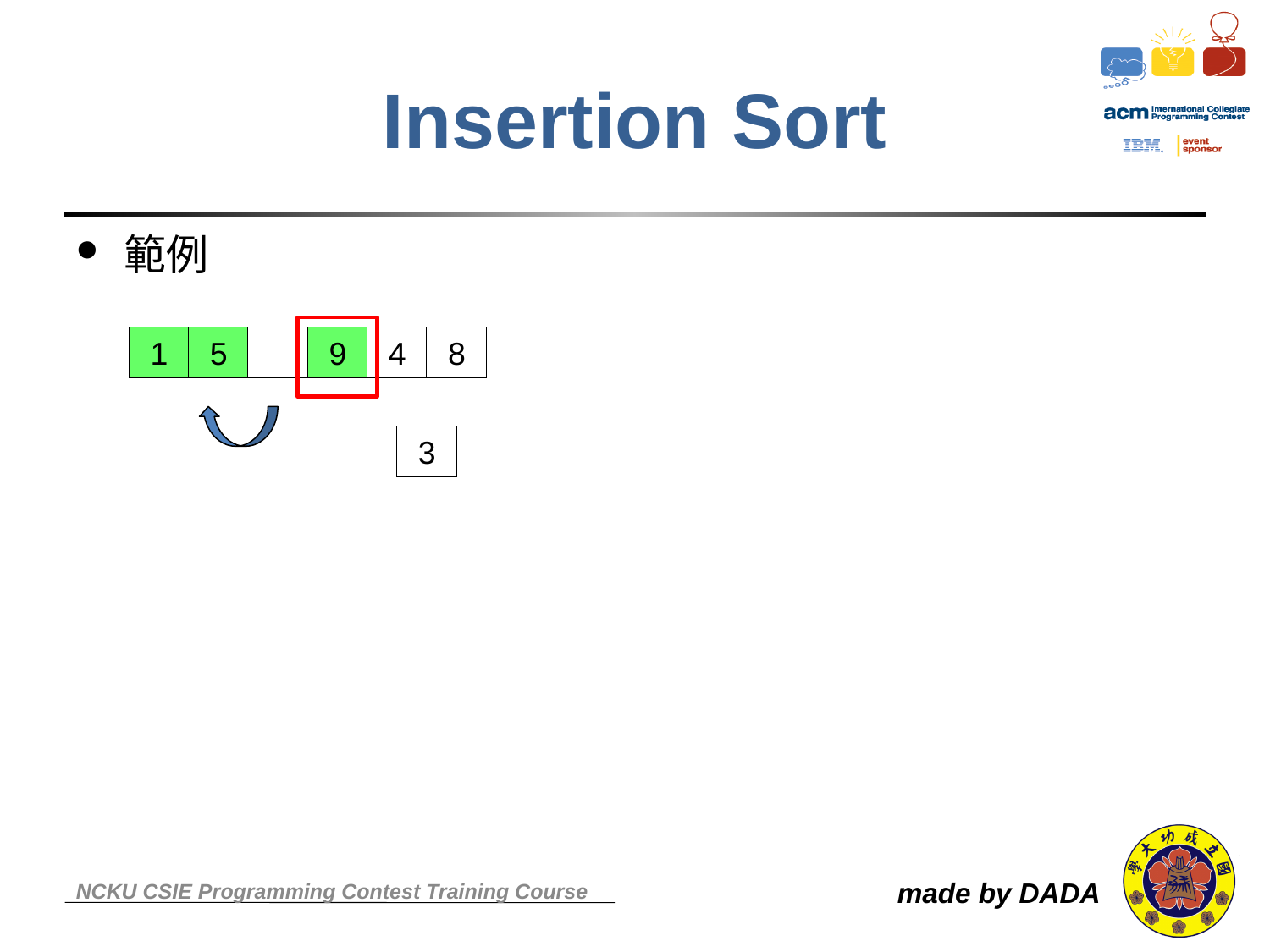

Insertion Sort
範例

 1
 5

 9
 4
 8

 3